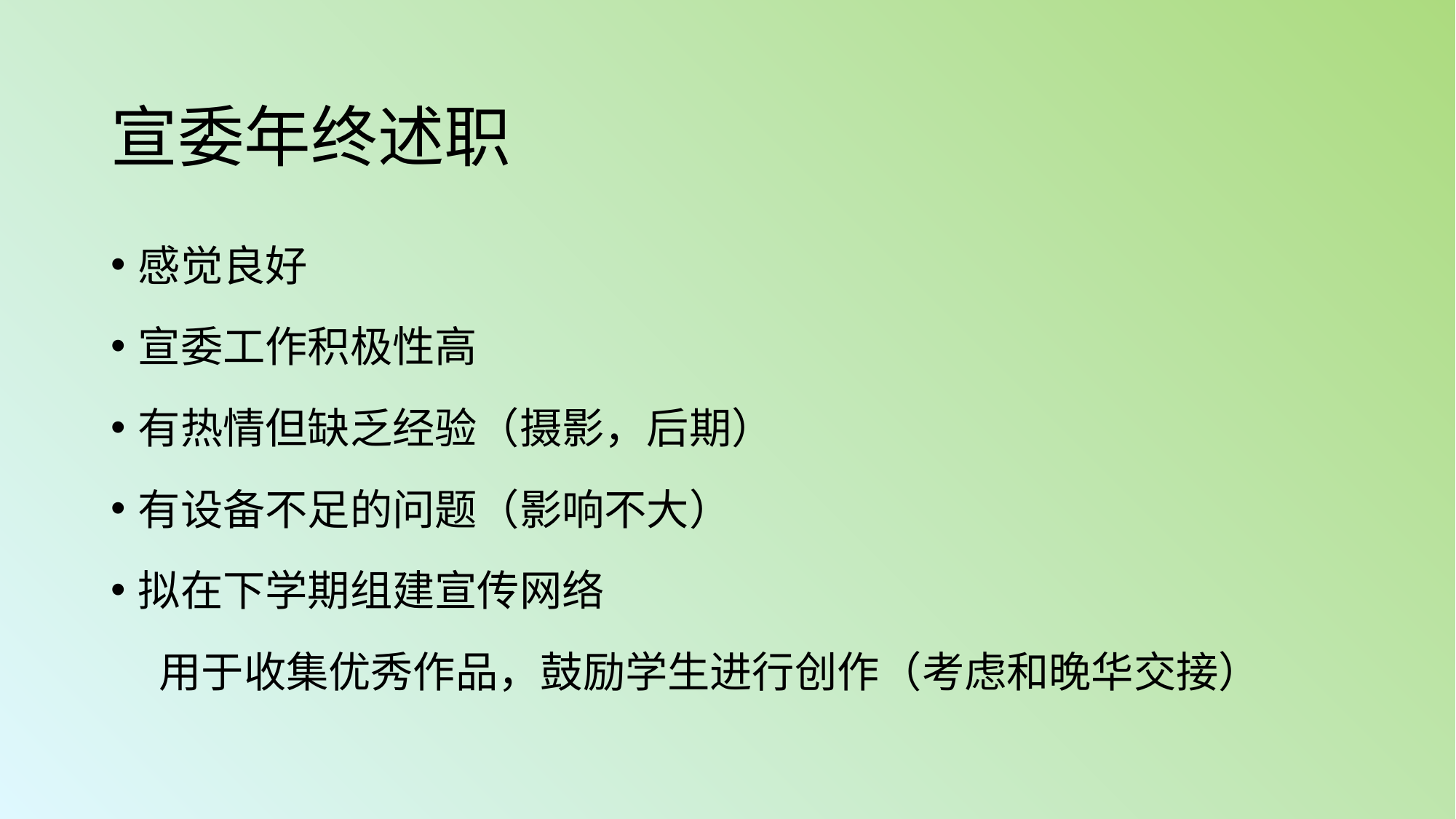

# 宣委年终述职
感觉良好
宣委工作积极性高
有热情但缺乏经验（摄影，后期）
有设备不足的问题（影响不大）
拟在下学期组建宣传网络
    用于收集优秀作品，鼓励学生进行创作（考虑和晚华交接）